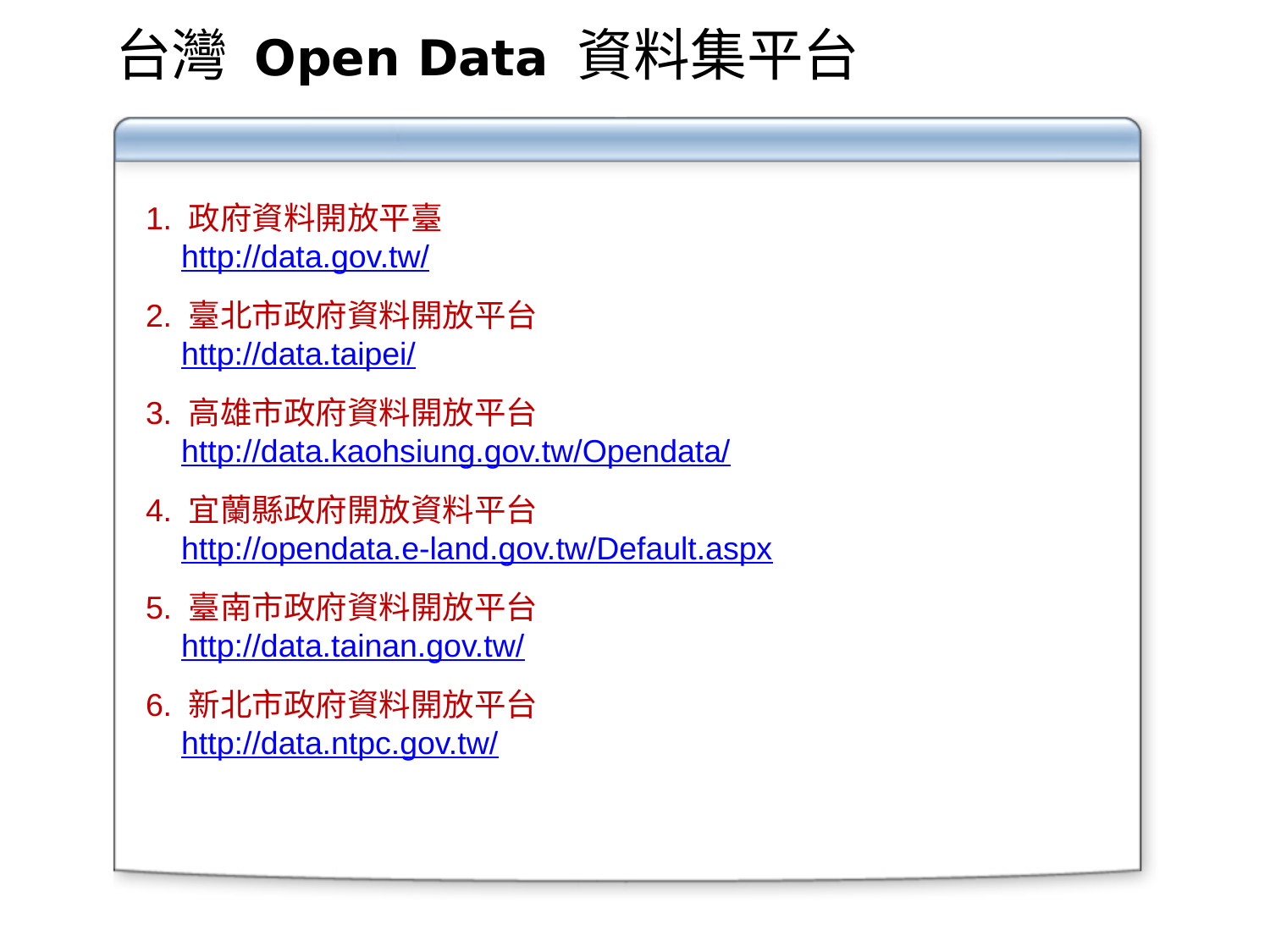

# 台灣 Open Data 資料集平台

1. 政府資料開放平臺
    http://data.gov.tw/
2. 臺北市政府資料開放平台
    http://data.taipei/
3. 高雄市政府資料開放平台
    http://data.kaohsiung.gov.tw/Opendata/
4. 宜蘭縣政府開放資料平台
    http://opendata.e-land.gov.tw/Default.aspx
5. 臺南市政府資料開放平台
    http://data.tainan.gov.tw/
6. 新北市政府資料開放平台
    http://data.ntpc.gov.tw/